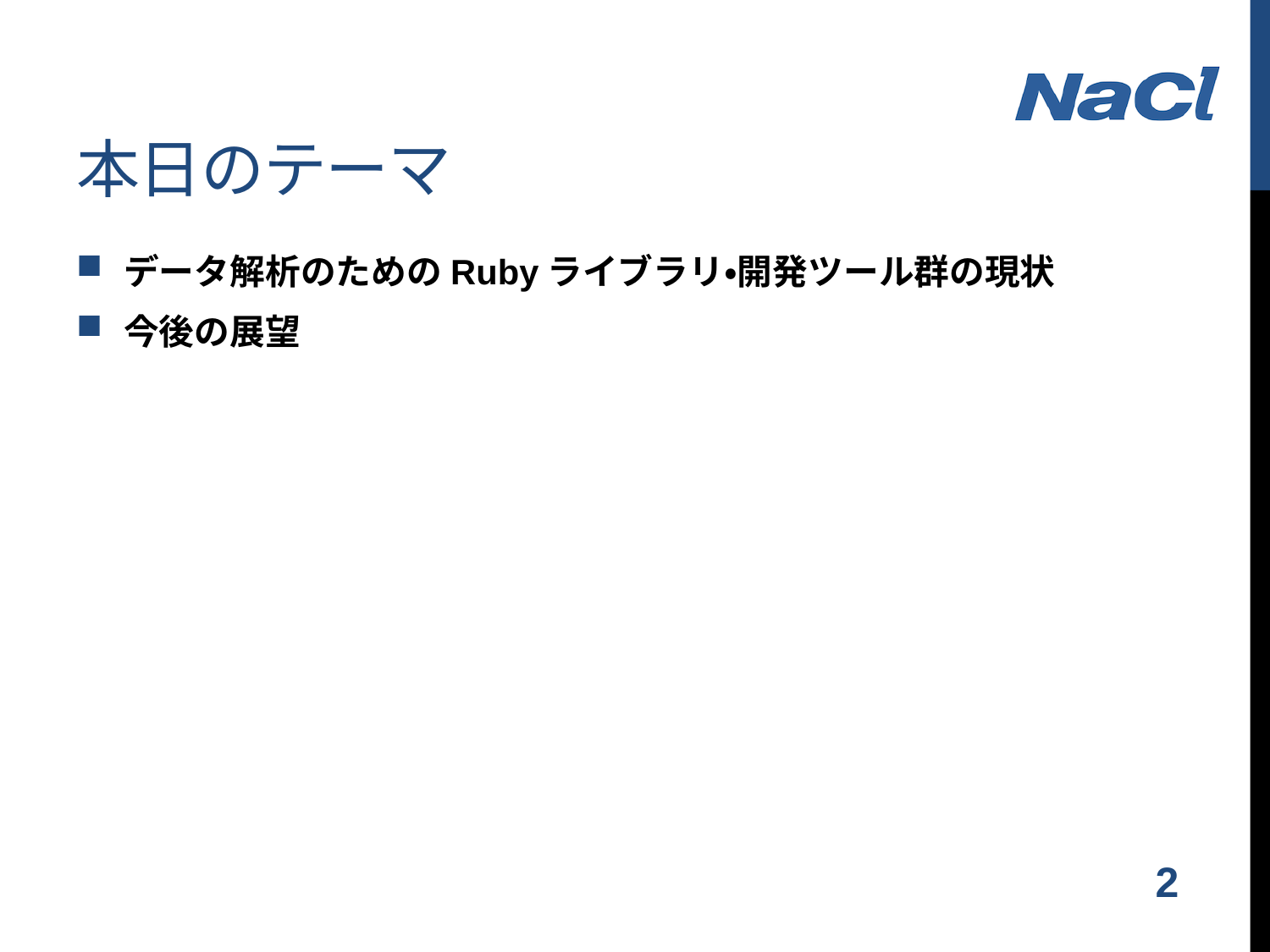

# 本日のテーマ
データ解析のためのRubyライブラリ・開発ツール群の現状
今後の展望
2